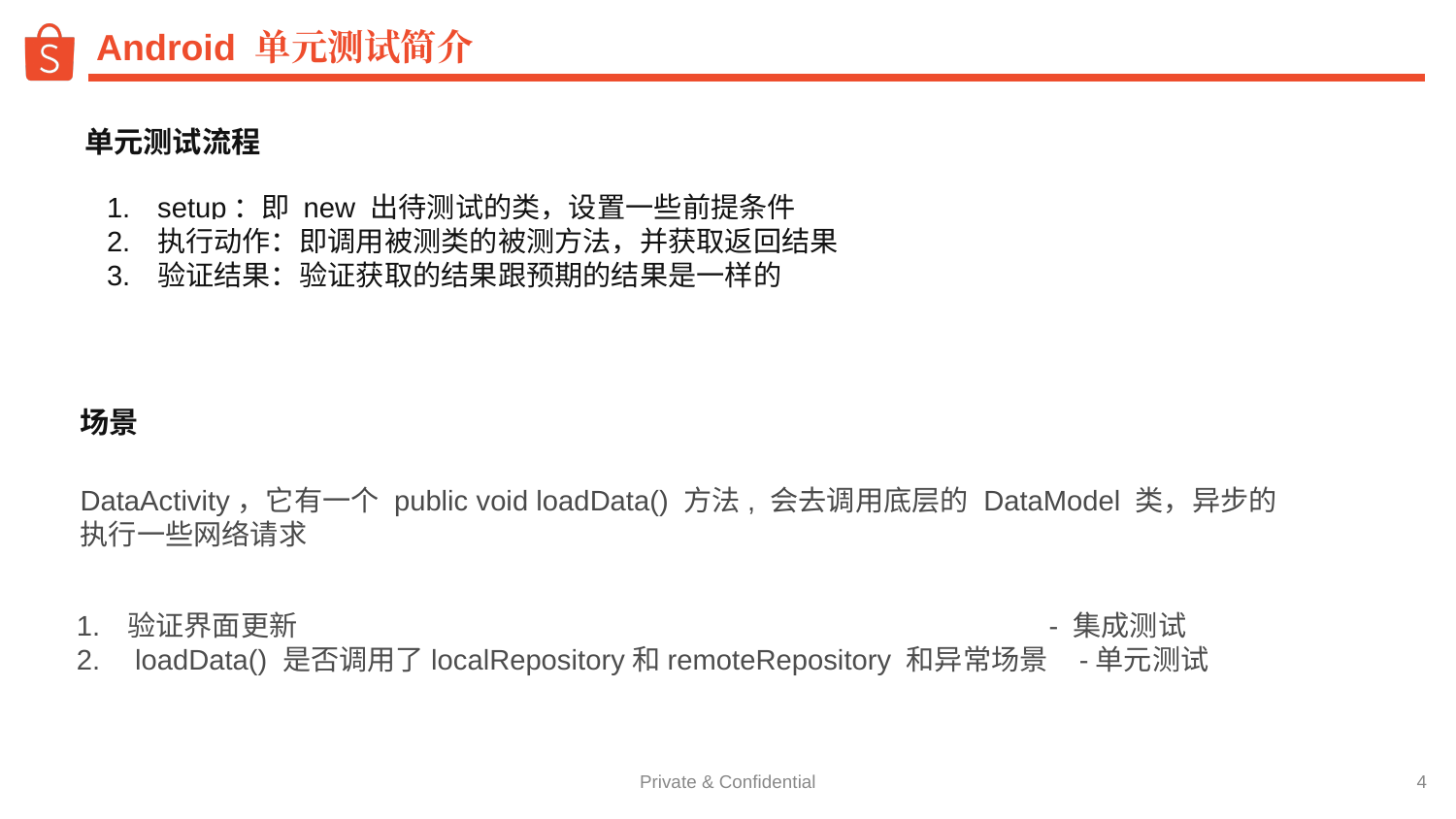

# Android 单元测试简介
单元测试流程

setup：即 new 出待测试的类，设置一些前提条件
执行动作：即调用被测类的被测方法，并获取返回结果
验证结果：验证获取的结果跟预期的结果是一样的
场景
DataActivity，它有一个 public void loadData() 方法, 会去调用底层的 DataModel 类，异步的
执行一些网络请求
验证界面更新                                                                                             - 集成测试
 loadData() 是否调用了localRepository和remoteRepository 和异常场景   -单元测试
4